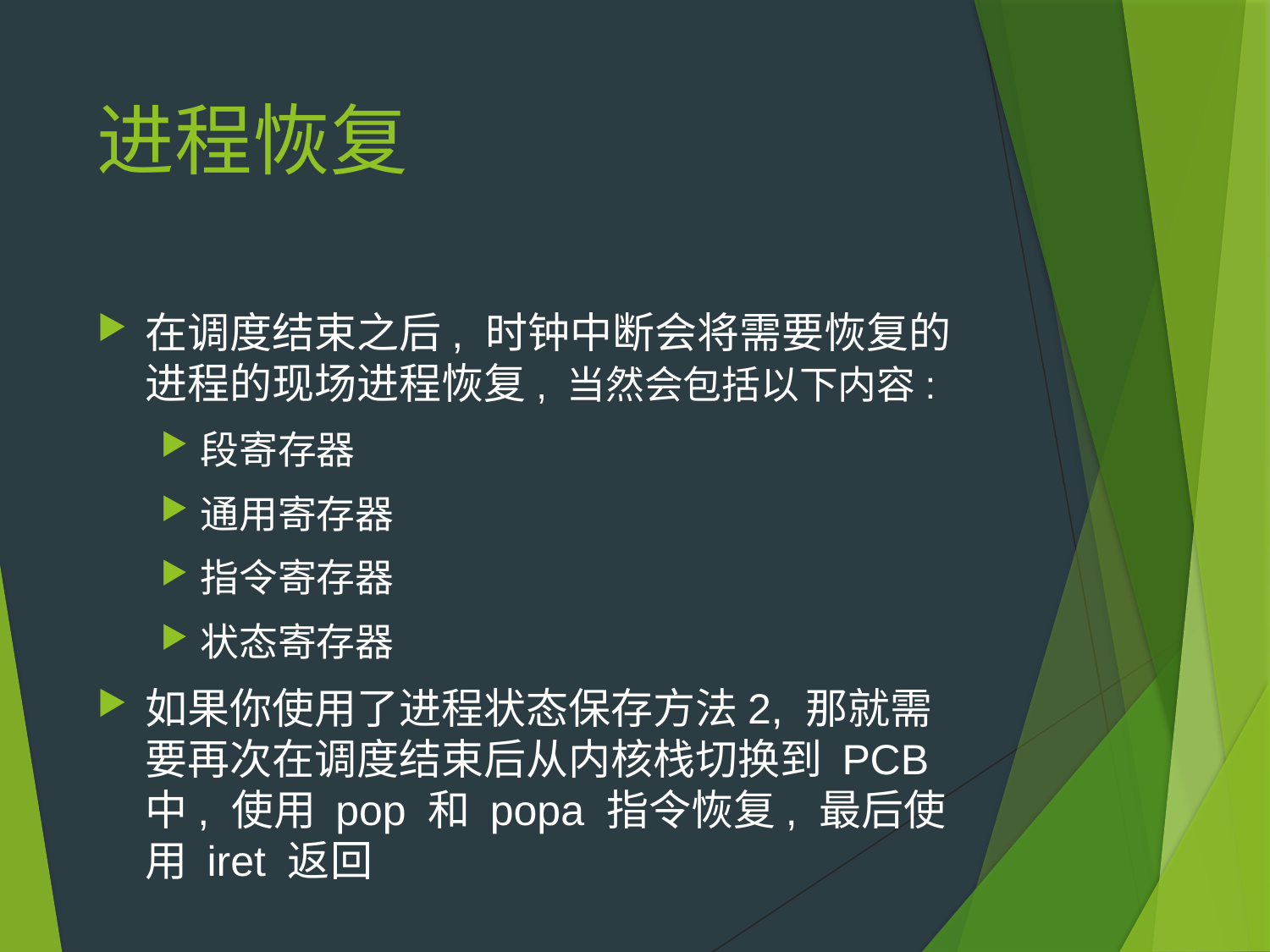

# 进程恢复
在调度结束之后, 时钟中断会将需要恢复的进程的现场进程恢复, 当然会包括以下内容:
段寄存器
通用寄存器
指令寄存器
状态寄存器
如果你使用了进程状态保存方法2, 那就需要再次在调度结束后从内核栈切换到 PCB中, 使用 pop 和 popa 指令恢复, 最后使用 iret 返回